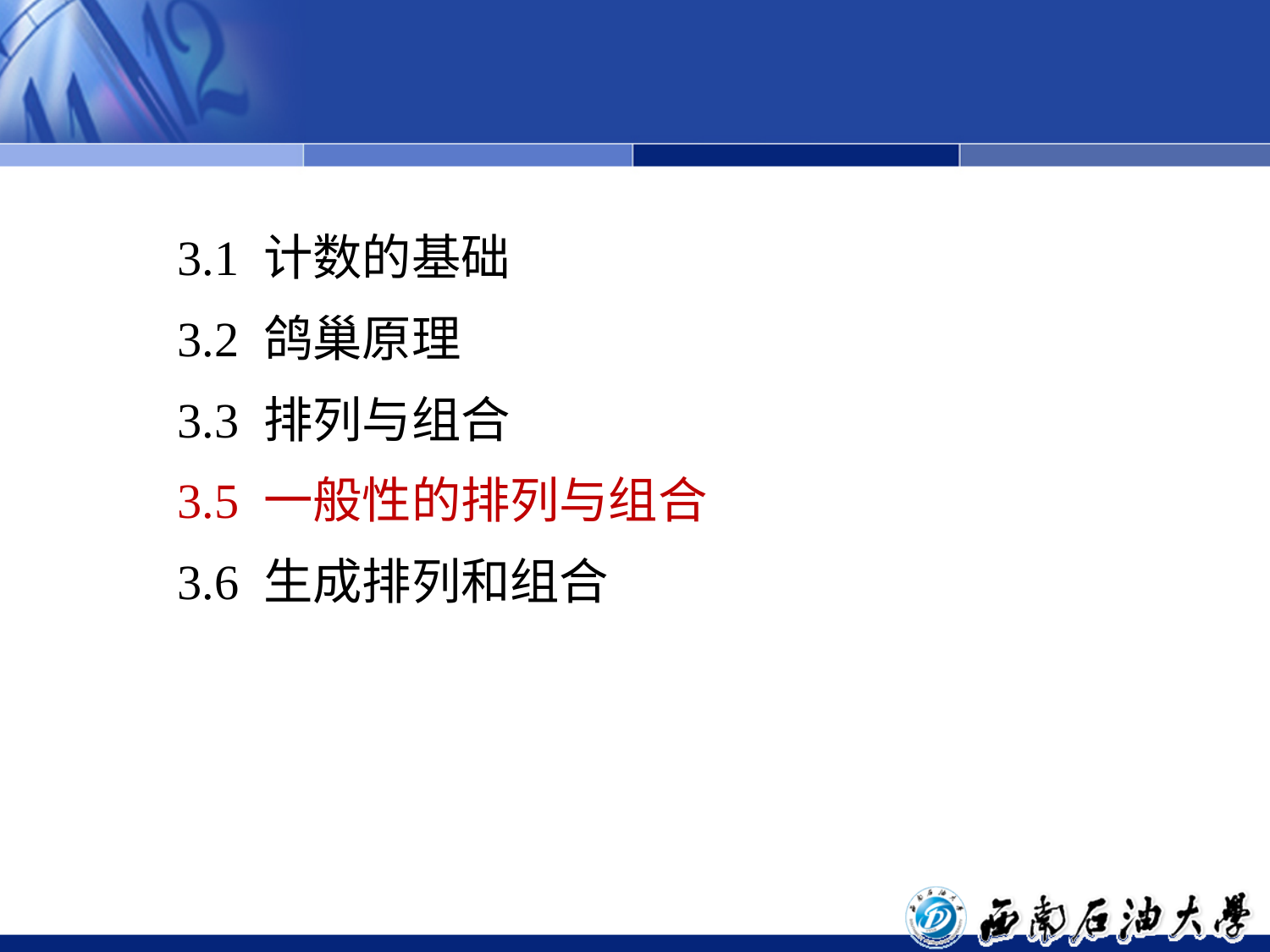

#
3.1 计数的基础
3.2 鸽巢原理
3.3 排列与组合
3.5 一般性的排列与组合
3.6 生成排列和组合